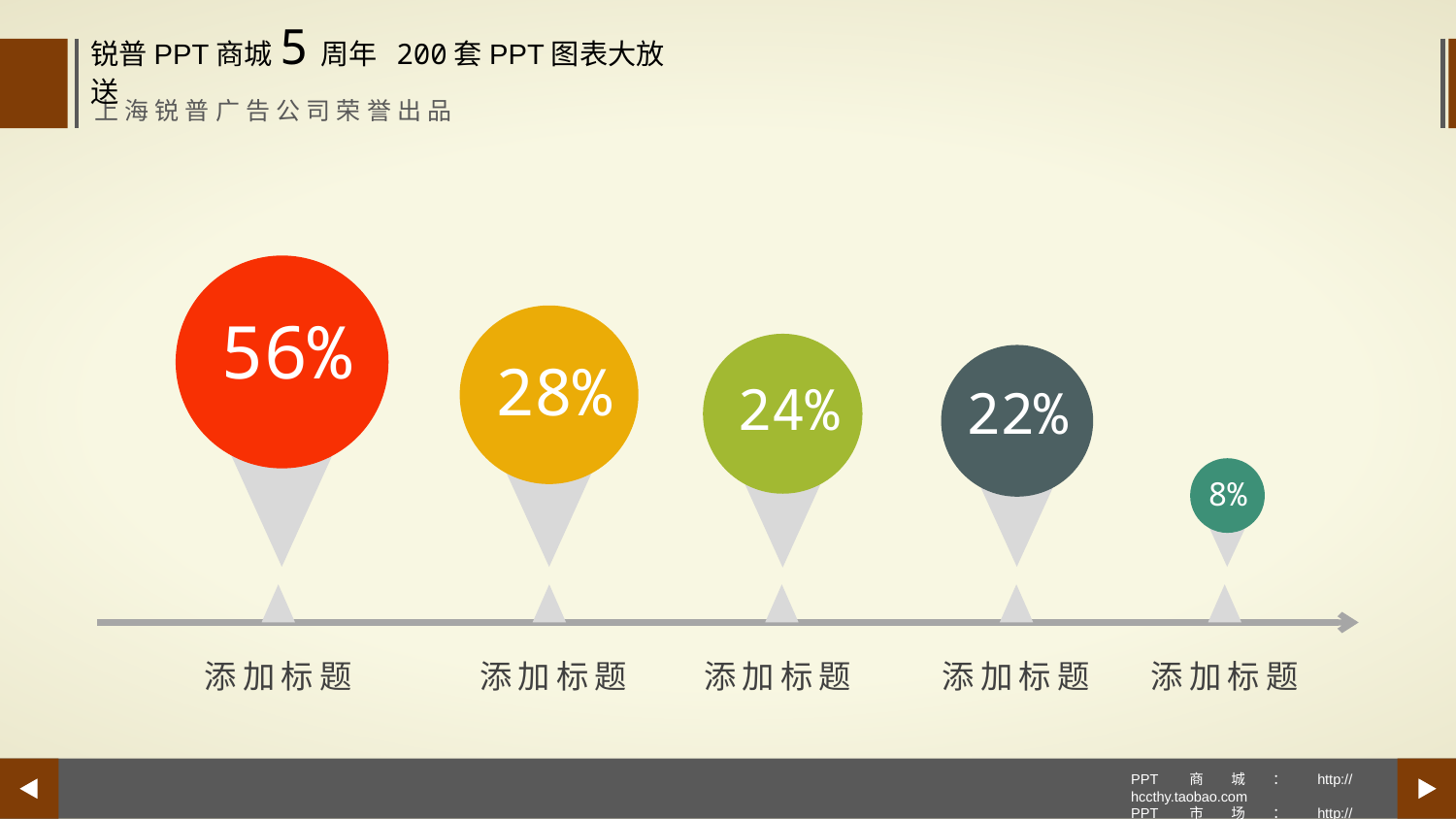

56%
28%
24%
22%
8%

添加标题
添加标题
添加标题
添加标题
添加标题